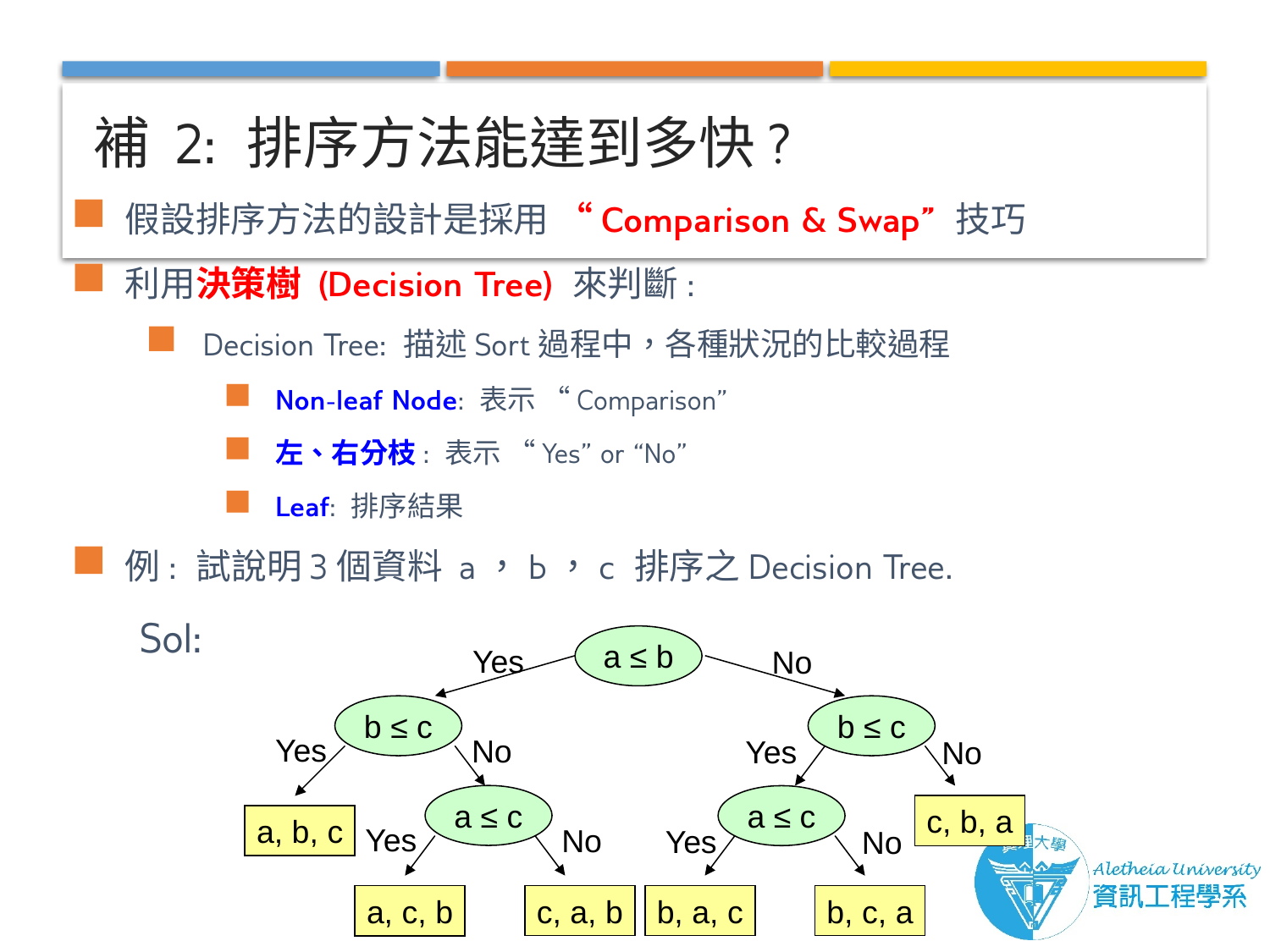

# 補 2: 排序方法能達到多快?
假設排序方法的設計是採用 “Comparison & Swap” 技巧
利用決策樹 (Decision Tree) 來判斷:
Decision Tree: 描述Sort過程中，各種狀況的比較過程
Non-leaf Node: 表示 “Comparison”
左、右分枝: 表示 “Yes” or “No”
Leaf: 排序結果
例: 試說明3個資料 a，b，c 排序之Decision Tree.
     Sol:

a ≤ b
Yes
No

b ≤ c
Yes
No

b ≤ c
Yes
No

a ≤ c
Yes
No

a ≤ c
Yes
No

c, b, a
a, b, c
c, a, b
b, a, c
b, c, a
a, c, b